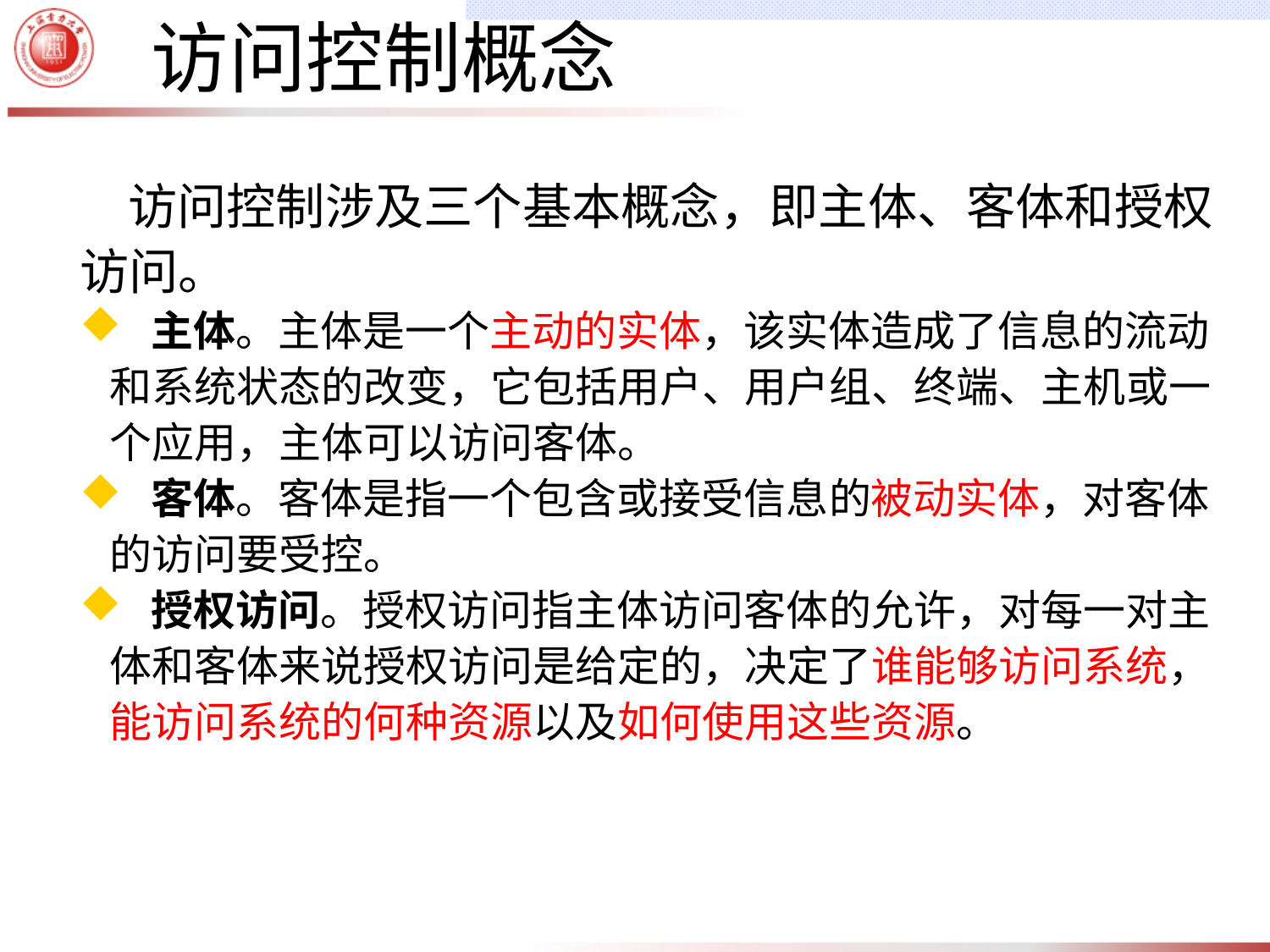

访问控制概念
    访问控制涉及三个基本概念，即主体、客体和授权访问。
  主体。主体是一个主动的实体，该实体造成了信息的流动和系统状态的改变，它包括用户、用户组、终端、主机或一个应用，主体可以访问客体。
  客体。客体是指一个包含或接受信息的被动实体，对客体的访问要受控。
  授权访问。授权访问指主体访问客体的允许，对每一对主体和客体来说授权访问是给定的，决定了谁能够访问系统，能访问系统的何种资源以及如何使用这些资源。